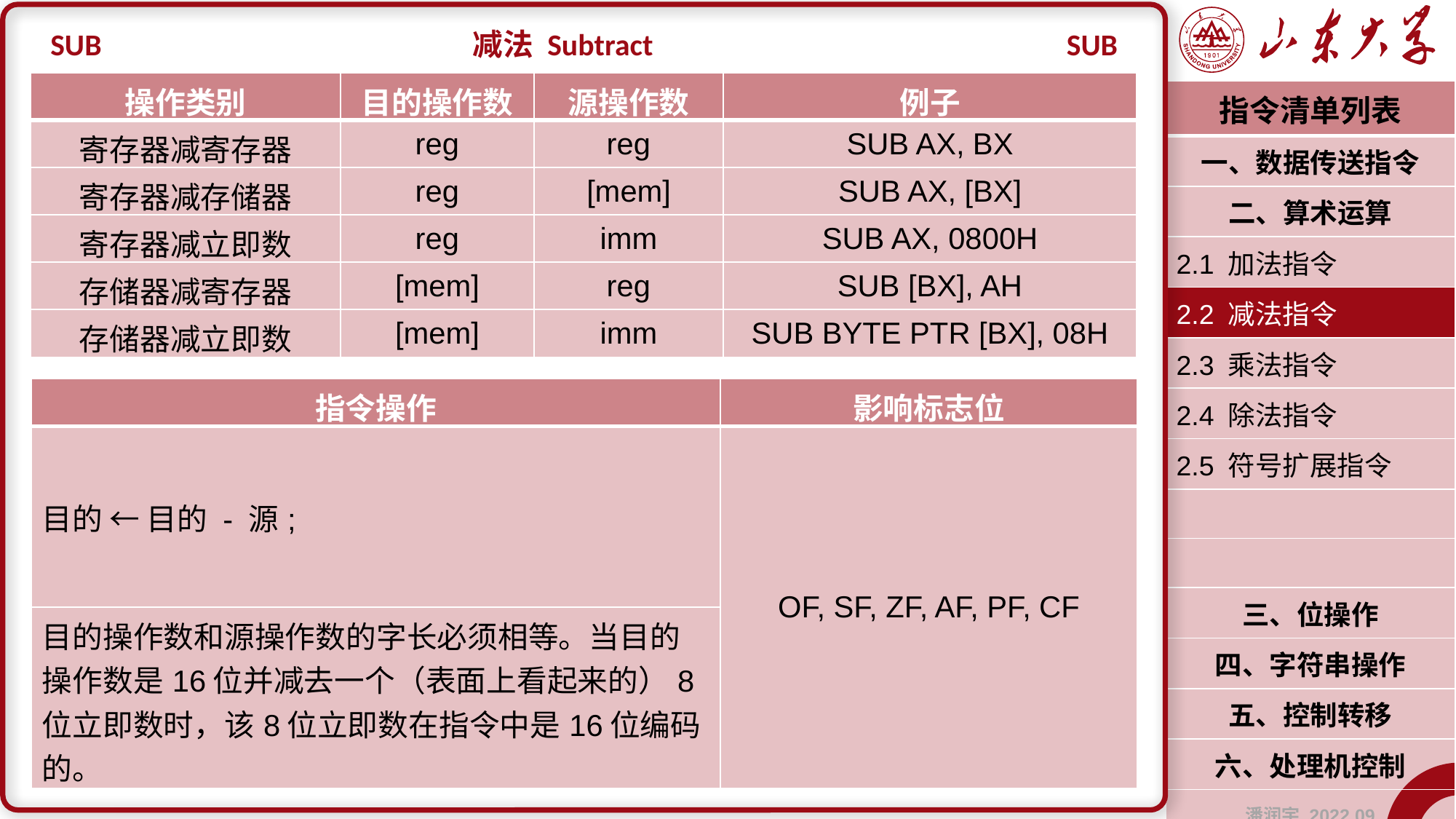

SUB
减法 Subtract
SUB
| 操作类别 | 目的操作数 | 源操作数 | 例子 |
| --- | --- | --- | --- |
| 寄存器减寄存器 | reg | reg | SUB AX, BX |
| 寄存器减存储器 | reg | [mem] | SUB AX, [BX] |
| 寄存器减立即数 | reg | imm | SUB AX, 0800H |
| 存储器减寄存器 | [mem] | reg | SUB [BX], AH |
| 存储器减立即数 | [mem] | imm | SUB BYTE PTR [BX], 08H |
| 指令清单列表 |
| --- |
| 一、数据传送指令 |
| 二、算术运算 |
| 2.1 加法指令 |
| 2.2 减法指令 |
| 2.3 乘法指令 |
| 2.4 除法指令 |
| 2.5 符号扩展指令 |
|  |
|  |
| 三、位操作 |
| 四、字符串操作 |
| 五、控制转移 |
| 六、处理机控制 |
| 潘润宇 2022.09 |
| 指令操作 | 影响标志位 |
| --- | --- |
| 目的 ← 目的 - 源; | OF, SF, ZF, AF, PF, CF |
| 目的操作数和源操作数的字长必须相等。当目的操作数是16位并减去一个（表面上看起来的）8位立即数时，该8位立即数在指令中是16位编码的。 |  |